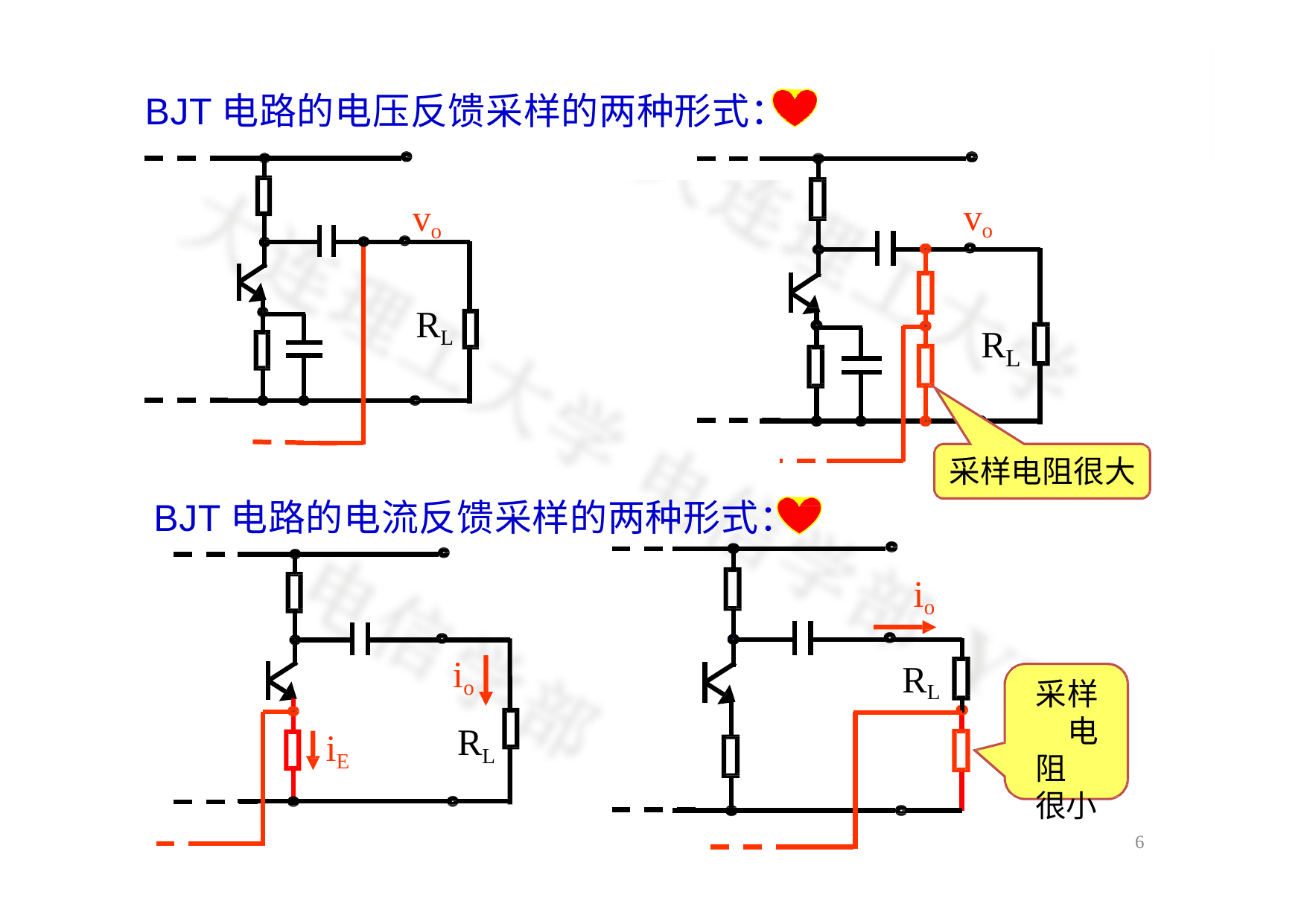

# BJT电路的电压反馈采样的两种形式：

vo
vo

RL

R

L

采样电阻很大
BJT电路的电流反馈采样的两种形式：
io

io
RL

采样  电阻  很小

RL
iE

6